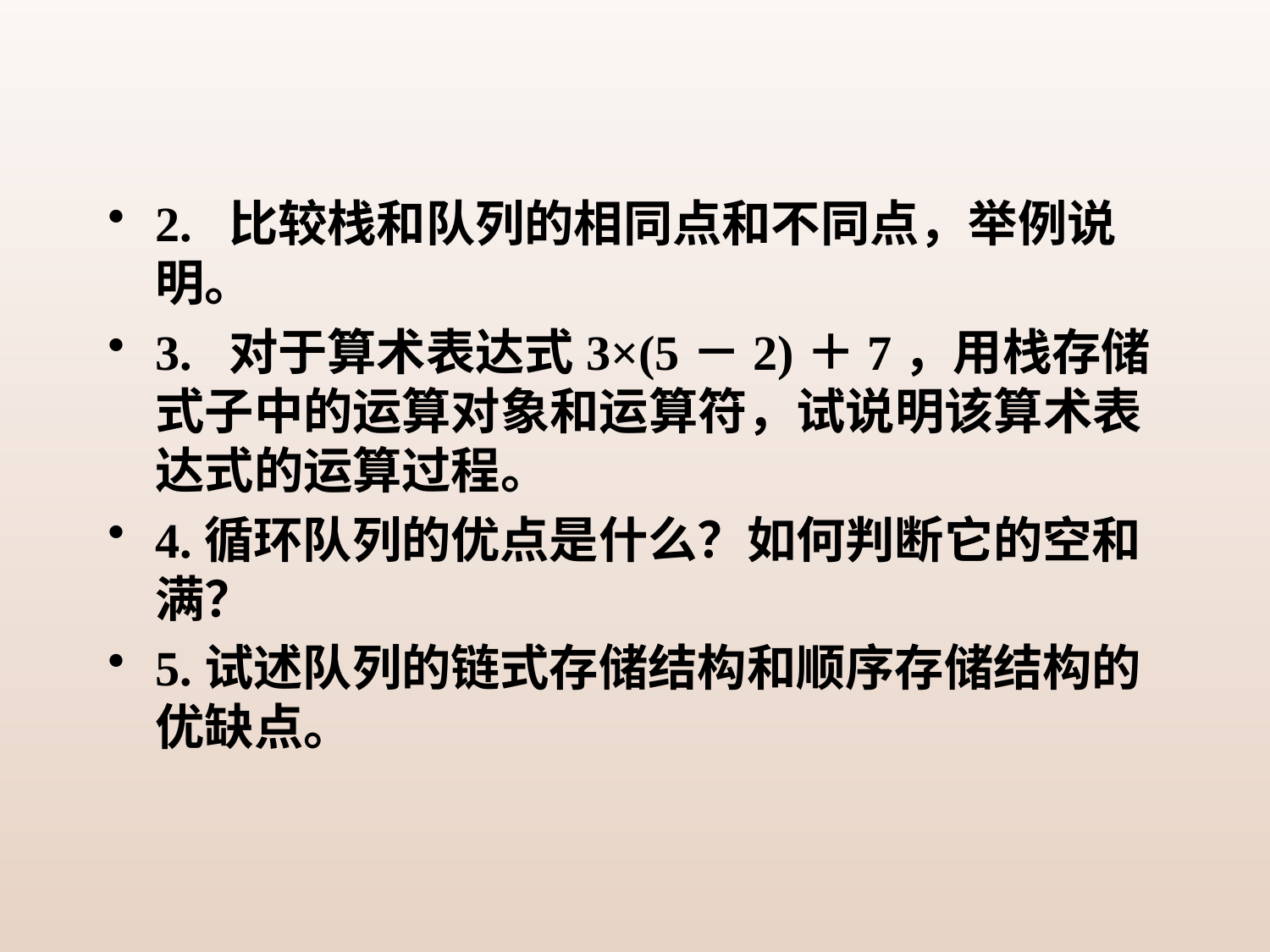

2.  比较栈和队列的相同点和不同点，举例说明。
3.  对于算术表达式3×(5－2)＋7，用栈存储式子中的运算对象和运算符，试说明该算术表达式的运算过程。
4.循环队列的优点是什么？如何判断它的空和满？
5.试述队列的链式存储结构和顺序存储结构的优缺点。